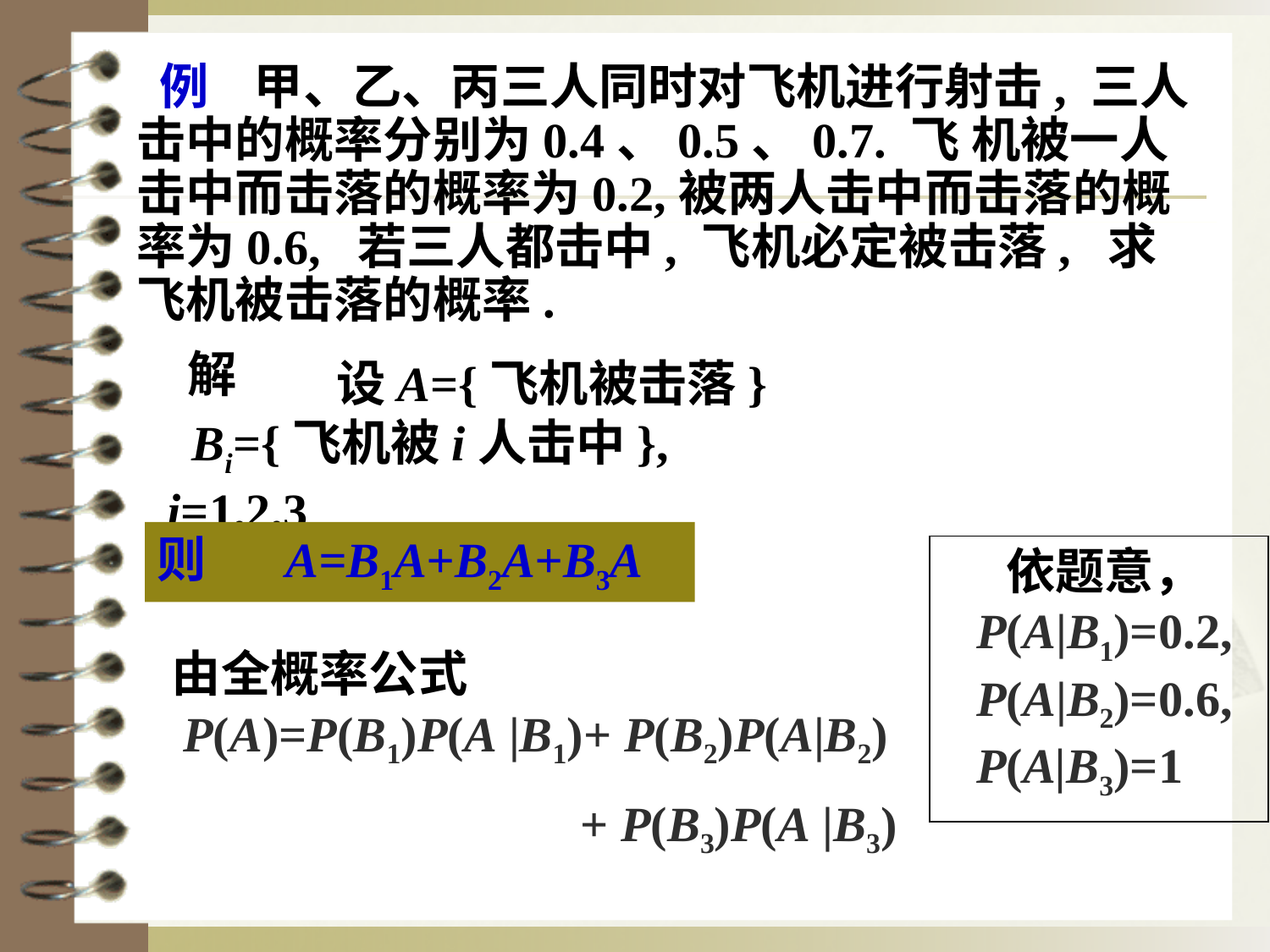

例    甲、乙、丙三人同时对飞机进行射击, 三人击中的概率分别为0.4、0.5、0.7. 飞 机被一人击中而击落的概率为0.2,被两人击中而击落的概率为0.6,  若三人都击中, 飞机必定被击落,  求飞机被击落的概率.
解
              设A={飞机被击落}
  Bi={飞机被i人击中}, i=1,2,3
则      A=B1A+B2A+B3A

依题意，
P(A|B1)=0.2, P(A|B2)=0.6,
  P(A|B3)=1
  由全概率公式
P(A)=P(B1)P(A |B1)+ P(B2)P(A|B2)
+ P(B3)P(A |B3)